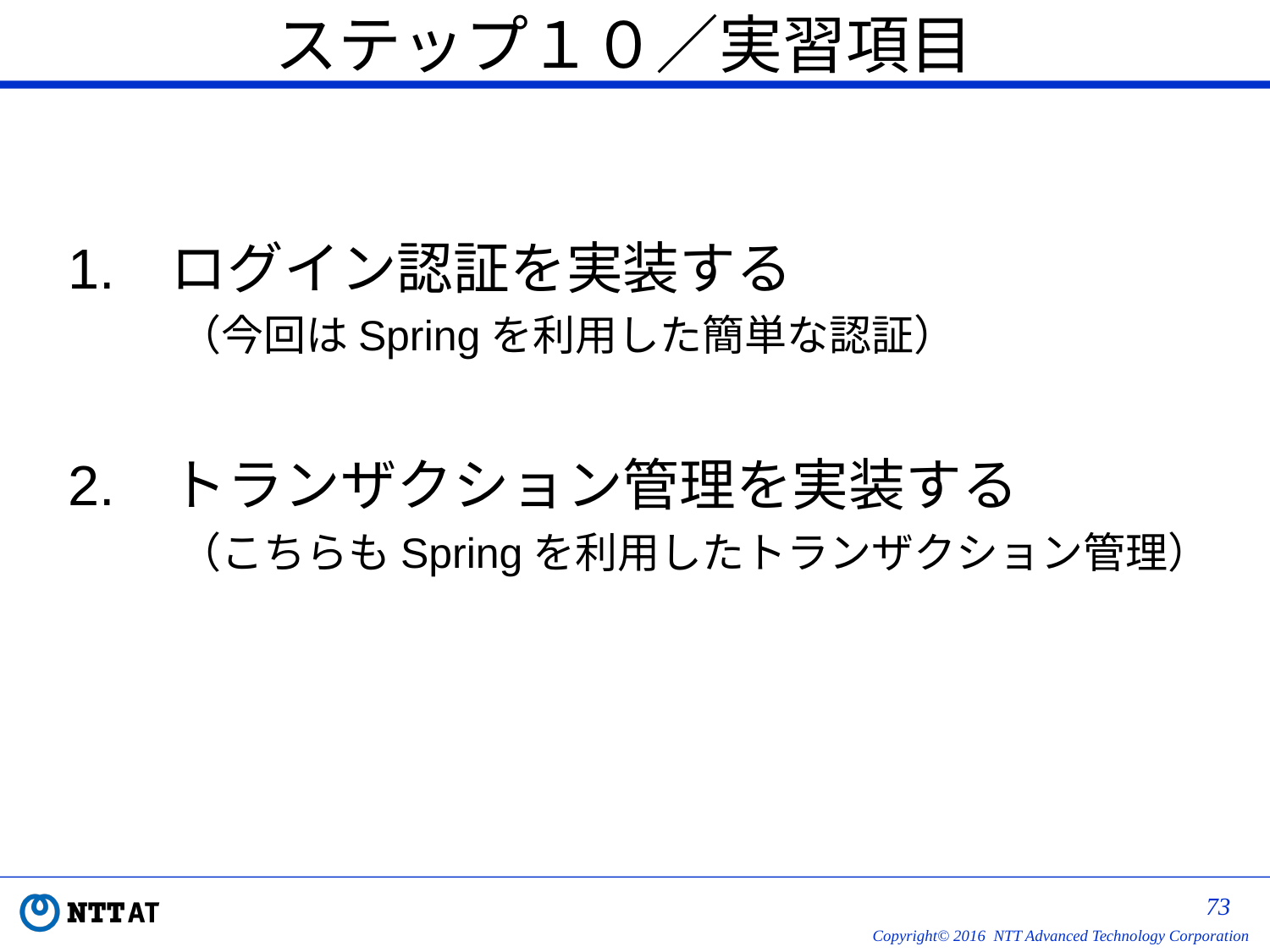

# ステップ１０／実習項目
ログイン認証を実装する
（今回はSpringを利用した簡単な認証）

トランザクション管理を実装する
（こちらもSpringを利用したトランザクション管理）
73